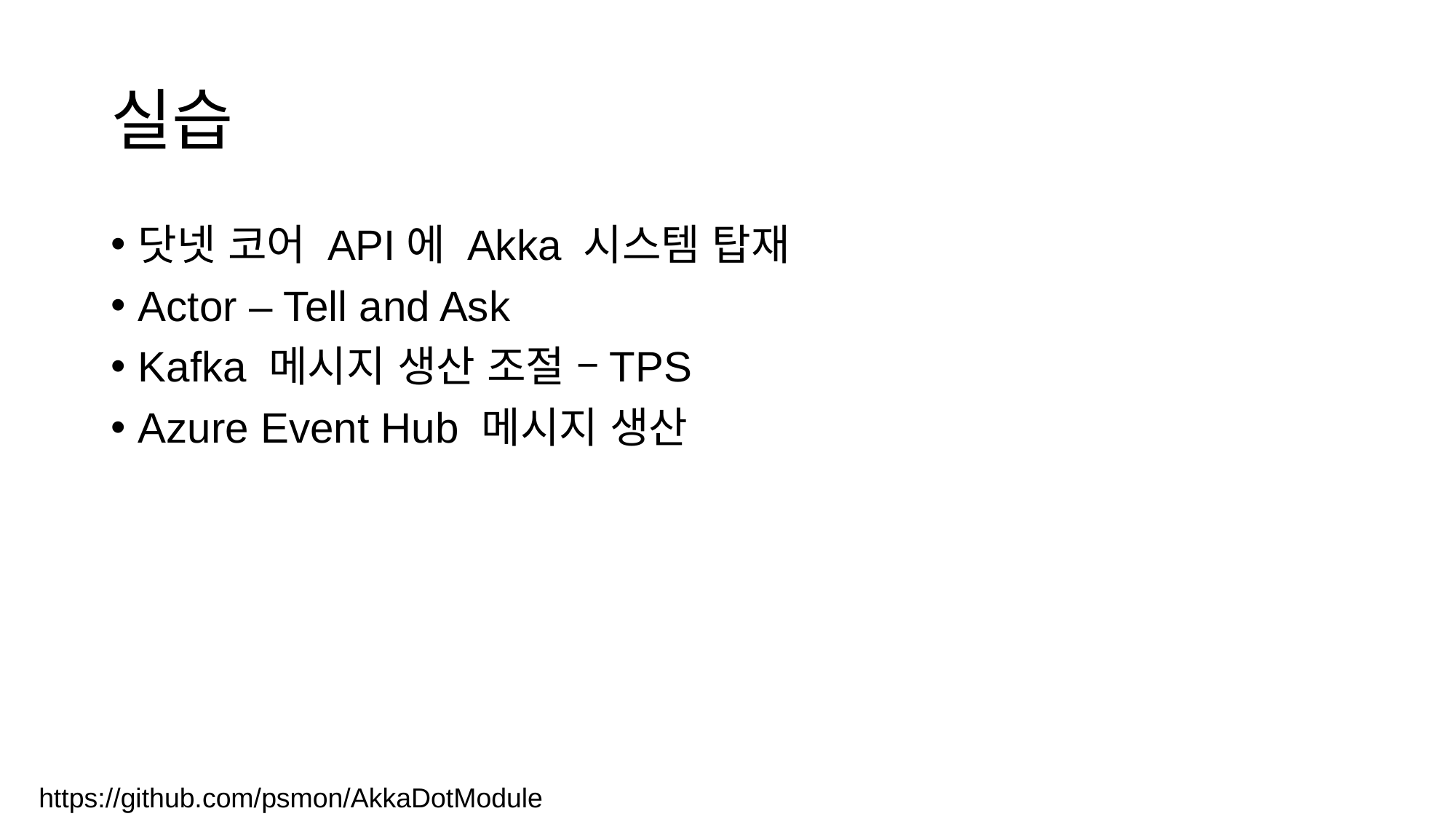

# 실습
닷넷 코어 API에 Akka 시스템 탑재
Actor – Tell and Ask
Kafka 메시지 생산 조절 –TPS
Azure Event Hub 메시지 생산

https://github.com/psmon/AkkaDotModule